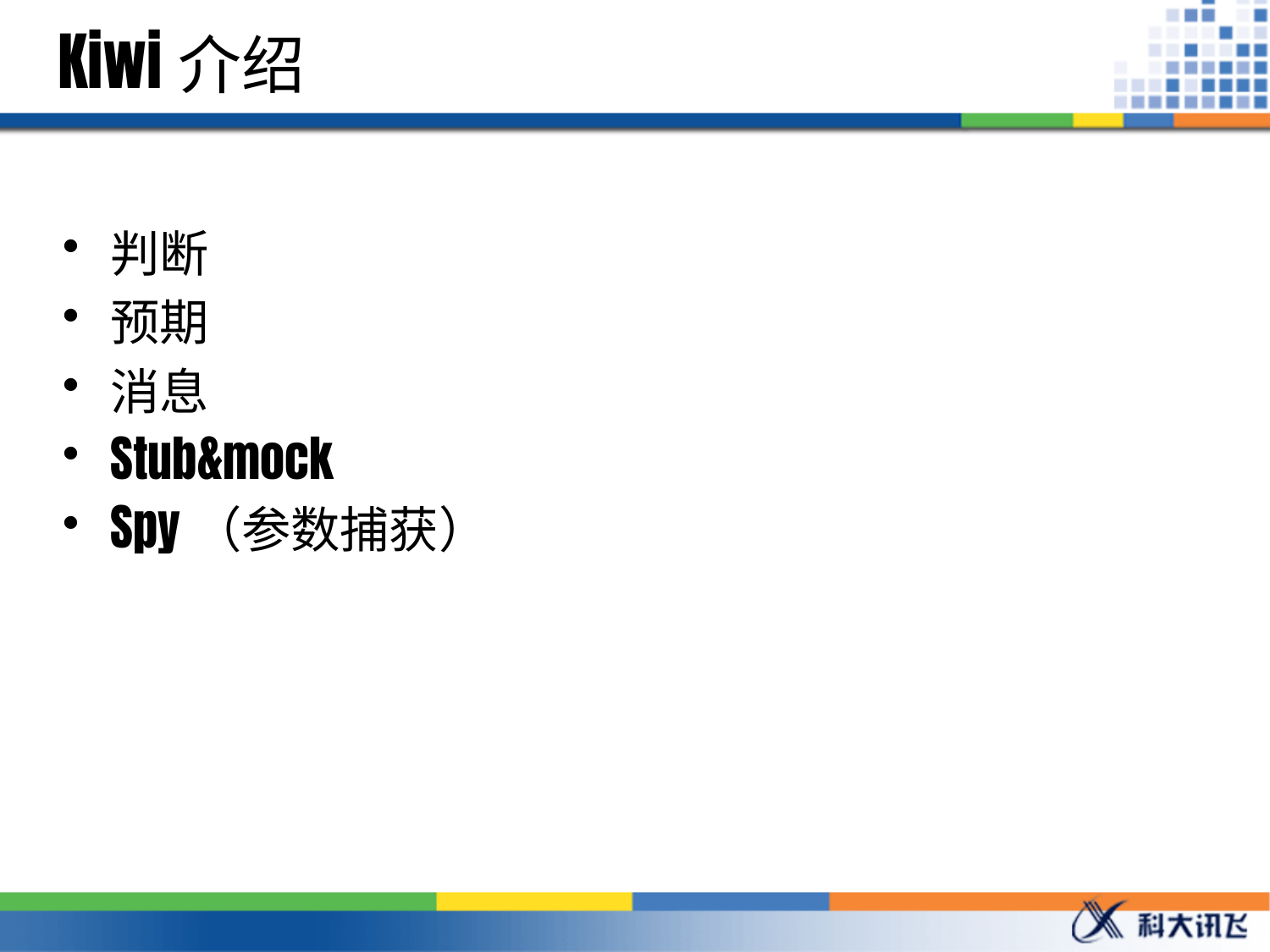

# Kiwi介绍
判断
预期
消息
Stub&mock
Spy（参数捕获）